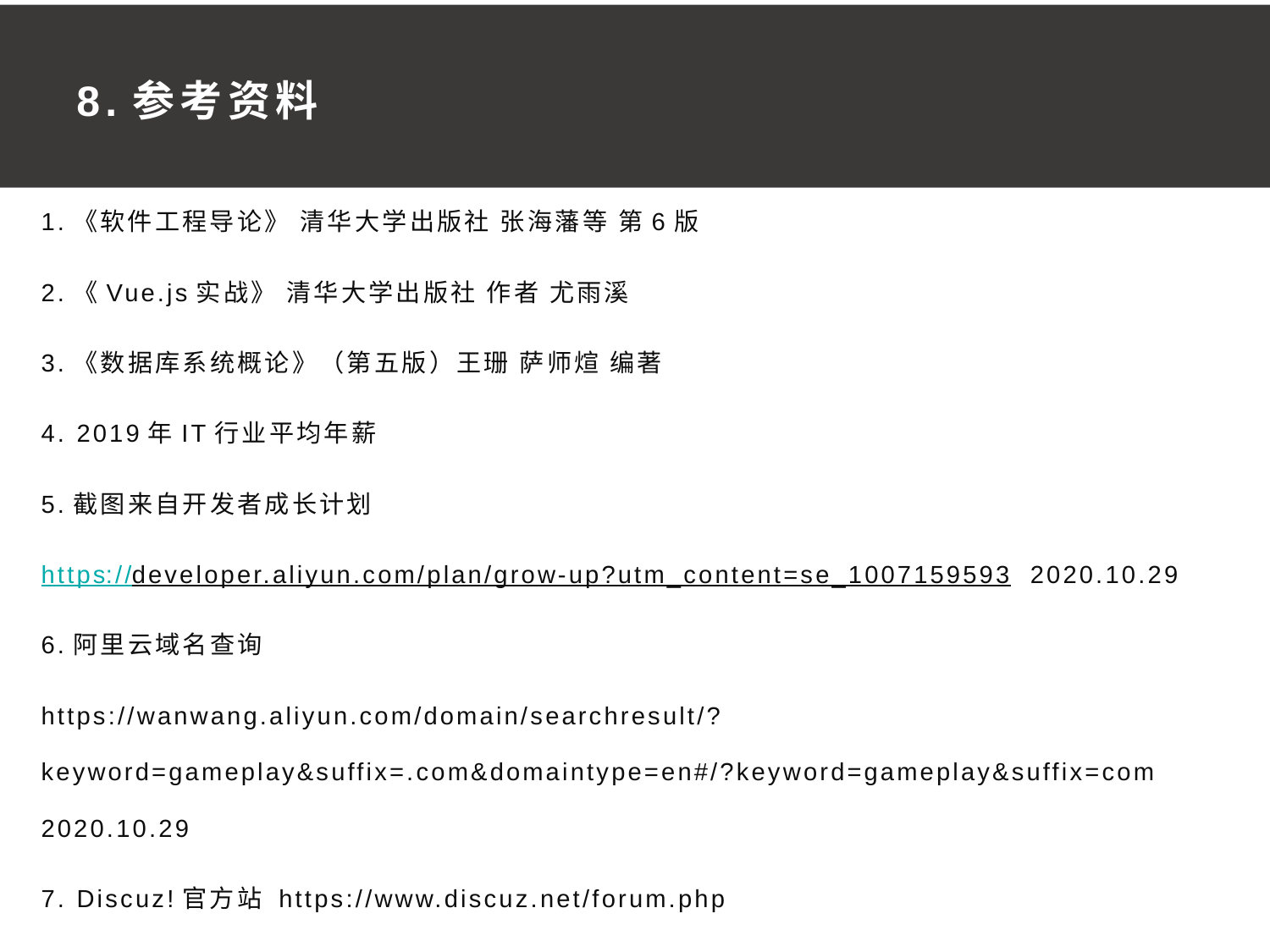

8.参考资料
1.《软件工程导论》 清华大学出版社 张海藩等 第6版
2.《Vue.js实战》 清华大学出版社 作者 尤雨溪
3.《数据库系统概论》（第五版）王珊 萨师煊 编著
4. 2019年IT行业平均年薪
5.截图来自开发者成长计划
https://developer.aliyun.com/plan/grow-up?utm_content=se_1007159593  2020.10.29
6.阿里云域名查询
https://wanwang.aliyun.com/domain/searchresult/?keyword=gameplay&suffix=.com&domaintype=en#/?keyword=gameplay&suffix=com   2020.10.29
7. Discuz!官方站 https://www.discuz.net/forum.php